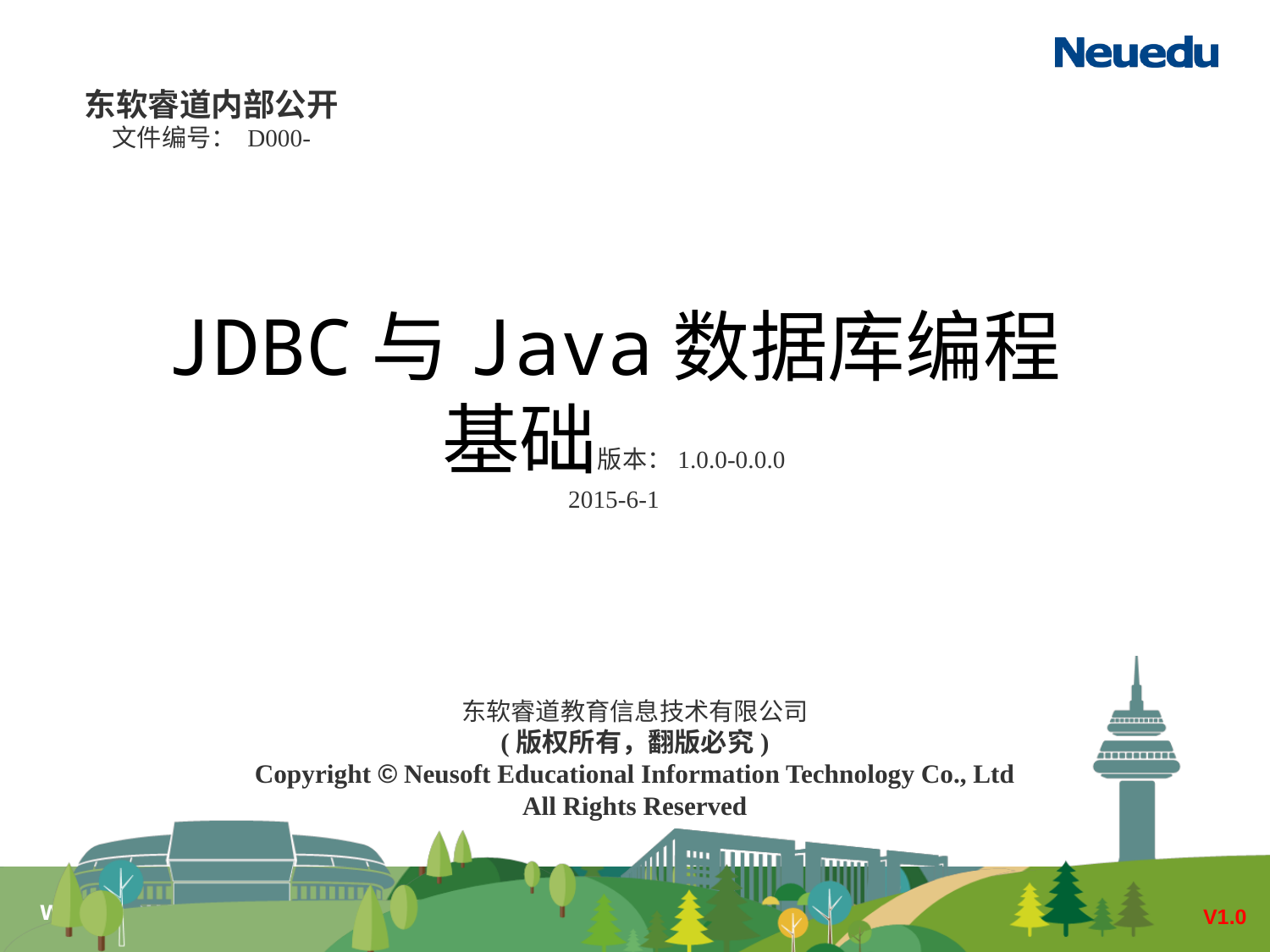

东软睿道内部公开
文件编号： D000-
JDBC与Java数据库编程基础版本：1.0.0-0.0.0
2015-6-1
东软睿道教育信息技术有限公司
(版权所有，翻版必究)
Copyright © Neusoft Educational Information Technology Co., Ltd
All Rights Reserved
V1.0